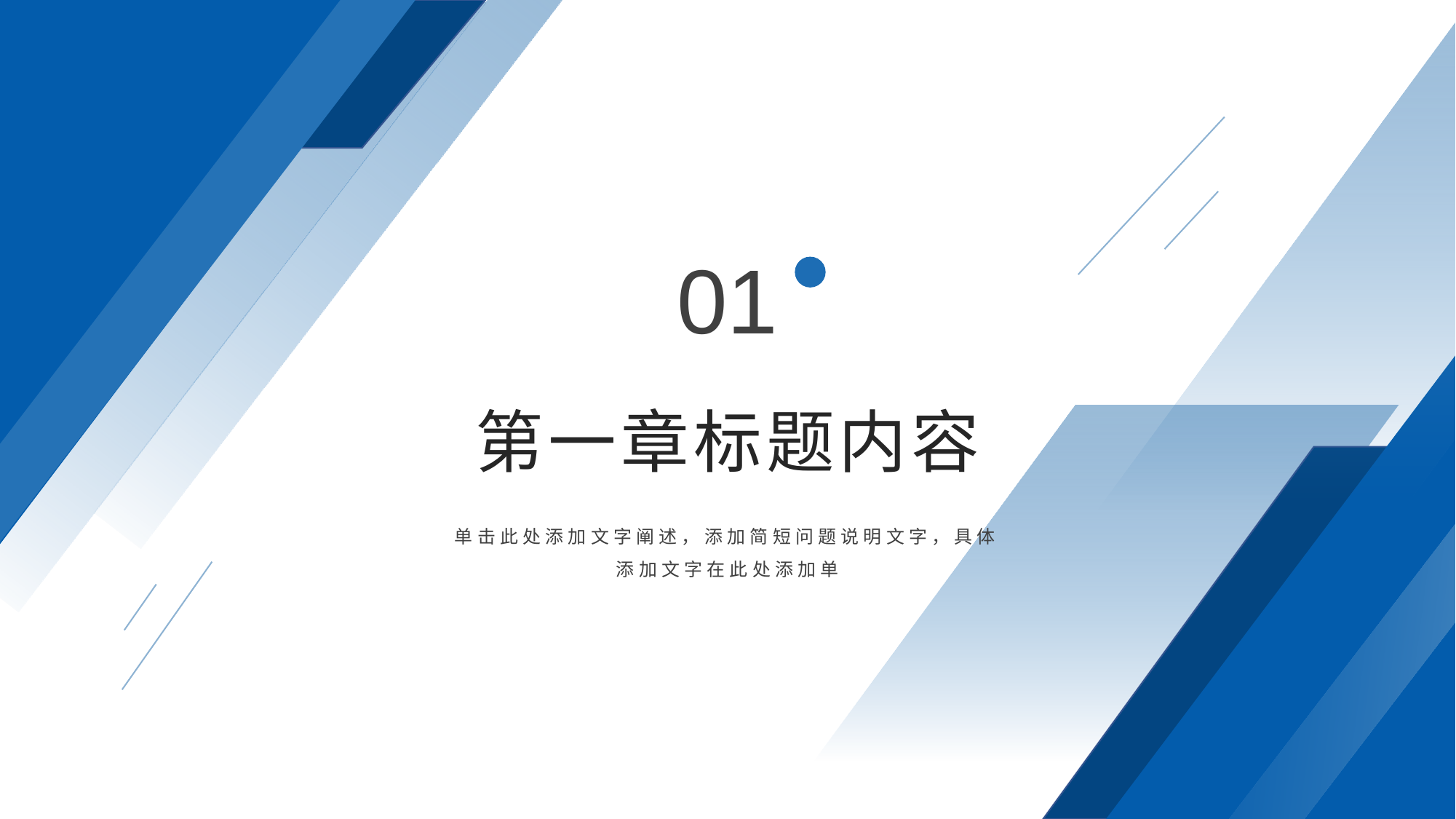

01

第一章标题内容

单击此处添加文字阐述，添加简短问题说明文字，具体添加文字在此处添加单